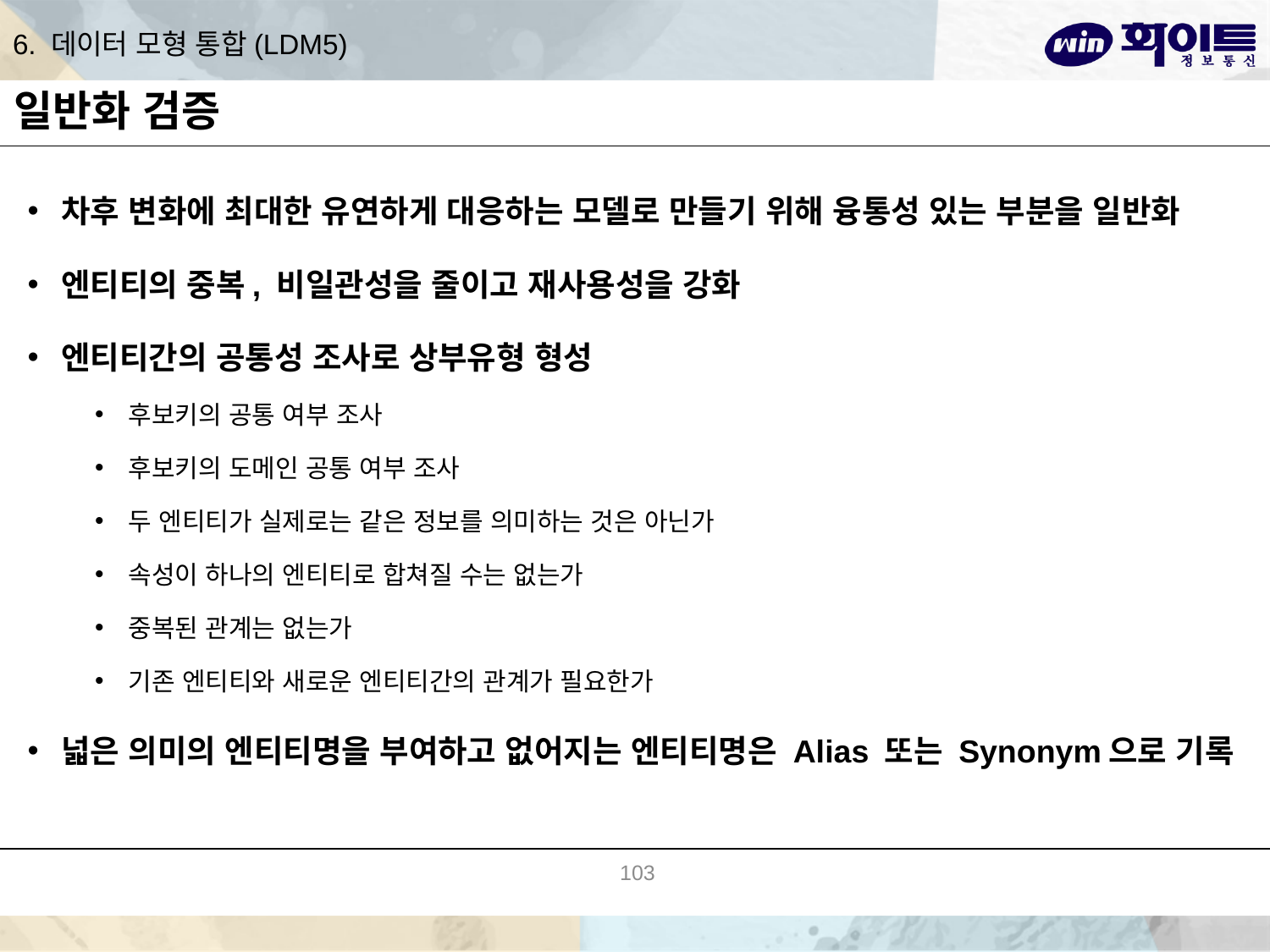

# 6. 데이터 모형 통합(LDM5)
일반화 검증
차후 변화에 최대한 유연하게 대응하는 모델로 만들기 위해 융통성 있는 부분을 일반화
엔티티의 중복, 비일관성을 줄이고 재사용성을 강화
엔티티간의 공통성 조사로 상부유형 형성
후보키의 공통 여부 조사
후보키의 도메인 공통 여부 조사
두 엔티티가 실제로는 같은 정보를 의미하는 것은 아닌가
속성이 하나의 엔티티로 합쳐질 수는 없는가
중복된 관계는 없는가
기존 엔티티와 새로운 엔티티간의 관계가 필요한가
넓은 의미의 엔티티명을 부여하고 없어지는 엔티티명은 Alias 또는 Synonym으로 기록
103